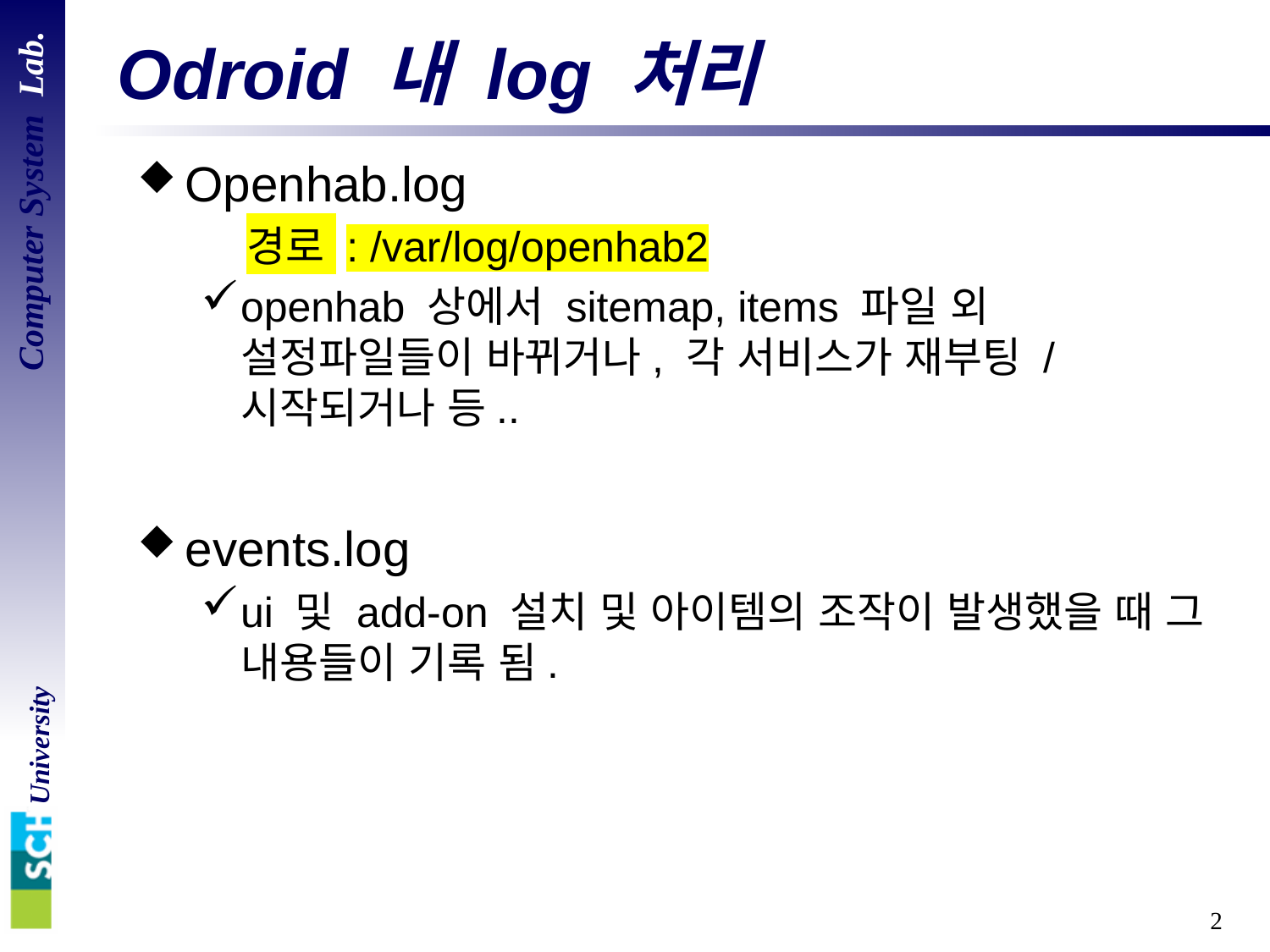

# Odroid 내 log 처리
Openhab.log
   경로 : /var/log/openhab2
openhab 상에서 sitemap, items 파일 외 설정파일들이 바뀌거나, 각 서비스가 재부팅 / 시작되거나 등..

events.log
ui 및 add-on 설치 및 아이템의 조작이 발생했을 때 그 내용들이 기록 됨.